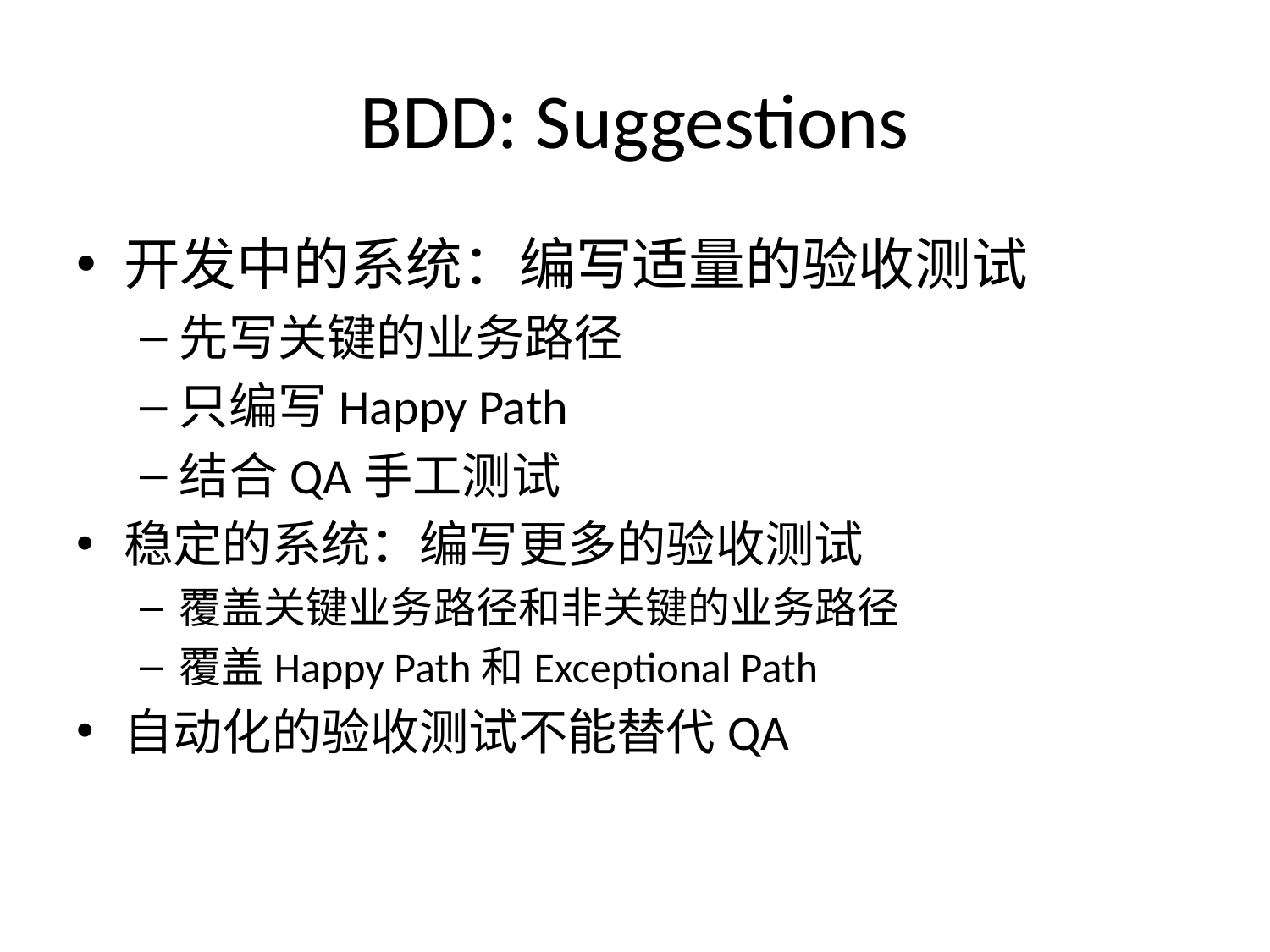

# BDD: Suggestions
开发中的系统：编写适量的验收测试
先写关键的业务路径
只编写Happy Path
结合QA手工测试
稳定的系统：编写更多的验收测试
覆盖关键业务路径和非关键的业务路径
覆盖Happy Path和Exceptional Path
自动化的验收测试不能替代QA